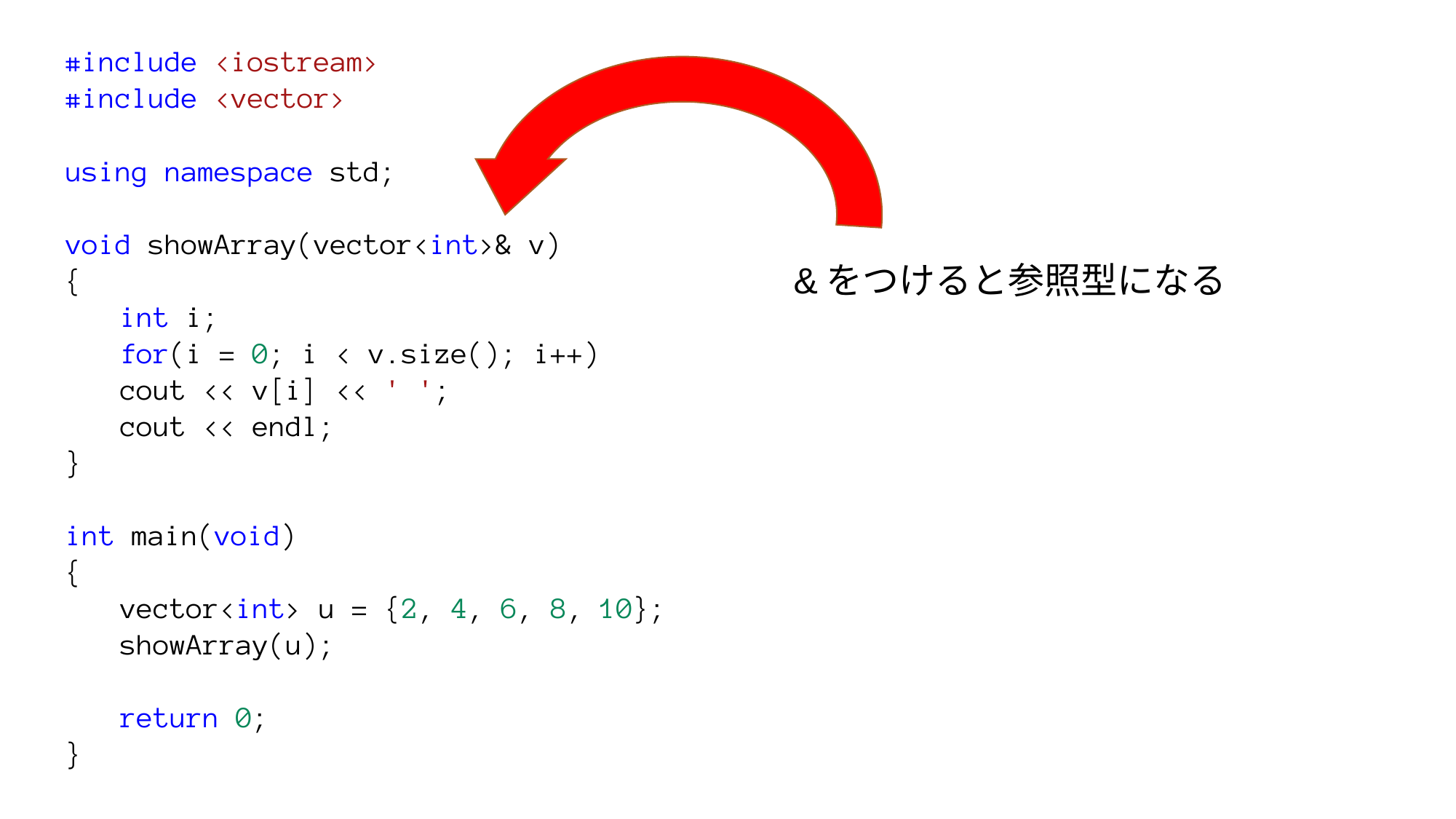

#include <iostream>
#include <vector>
using namespace std;
void showArray(vector<int>& v)
{
int i;
for(i = 0; i < v.size(); i++)
cout << v[i] << ' ';
cout << endl;
}
int main(void)
{
vector<int> u = {2, 4, 6, 8, 10};
showArray(u);
return 0;
}
&をつけると参照型になる